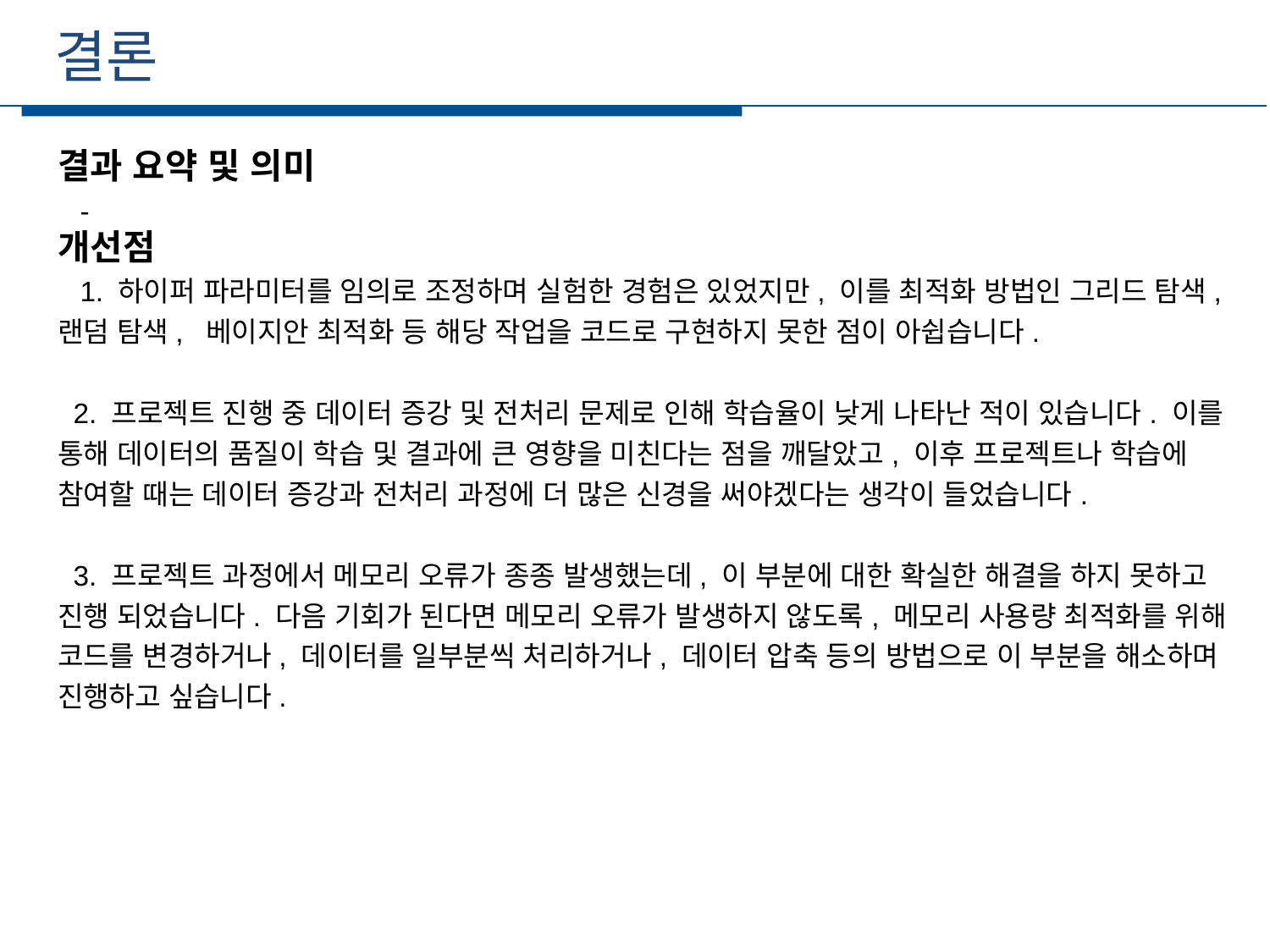

결론
21ㅂ212334

결과 요약 및 의미
  -
개선점
  1. 하이퍼 파라미터를 임의로 조정하며 실험한 경험은 있었지만, 이를 최적화 방법인 그리드 탐색, 랜덤 탐색,  베이지안 최적화 등 해당 작업을 코드로 구현하지 못한 점이 아쉽습니다.

  2. 프로젝트 진행 중 데이터 증강 및 전처리 문제로 인해 학습율이 낮게 나타난 적이 있습니다. 이를 통해 데이터의 품질이 학습 및 결과에 큰 영향을 미친다는 점을 깨달았고, 이후 프로젝트나 학습에 참여할 때는 데이터 증강과 전처리 과정에 더 많은 신경을 써야겠다는 생각이 들었습니다.

  3. 프로젝트 과정에서 메모리 오류가 종종 발생했는데, 이 부분에 대한 확실한 해결을 하지 못하고 진행 되었습니다. 다음 기회가 된다면 메모리 오류가 발생하지 않도록, 메모리 사용량 최적화를 위해 코드를 변경하거나, 데이터를 일부분씩 처리하거나, 데이터 압축 등의 방법으로 이 부분을 해소하며 진행하고 싶습니다.